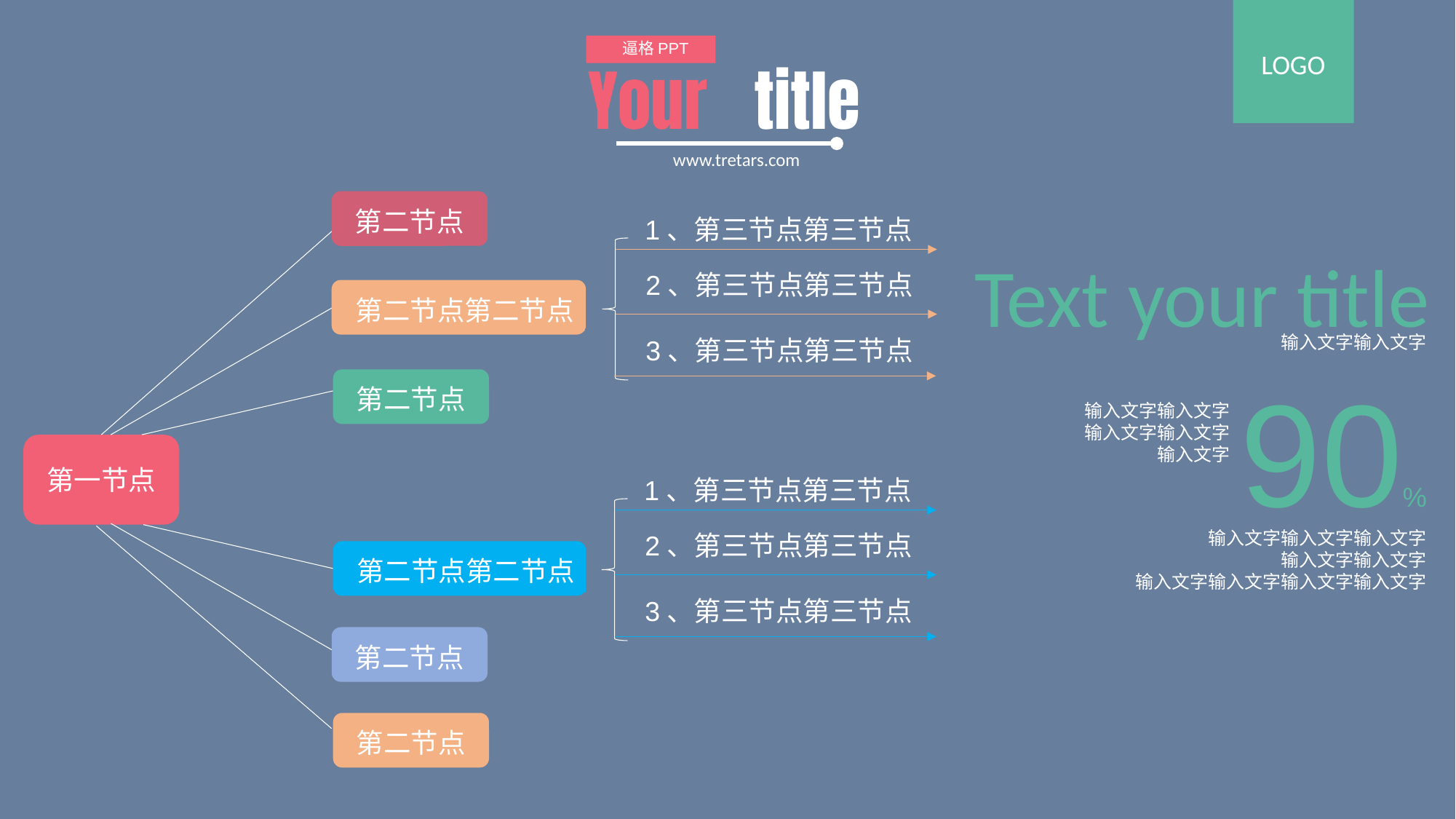

逼格PPT

Your   title

www.tretars.com

第二节点
1、第三节点第三节点

2、第三节点第三节点
3、第三节点第三节点
Text your title

第二节点第二节点
输入文字输入文字
90%

第二节点
输入文字输入文字输入文字输入文字输入文字

第一节点
1、第三节点第三节点

2、第三节点第三节点
3、第三节点第三节点
输入文字输入文字输入文字
输入文字输入文字
输入文字输入文字输入文字输入文字

第二节点第二节点

第二节点

第二节点